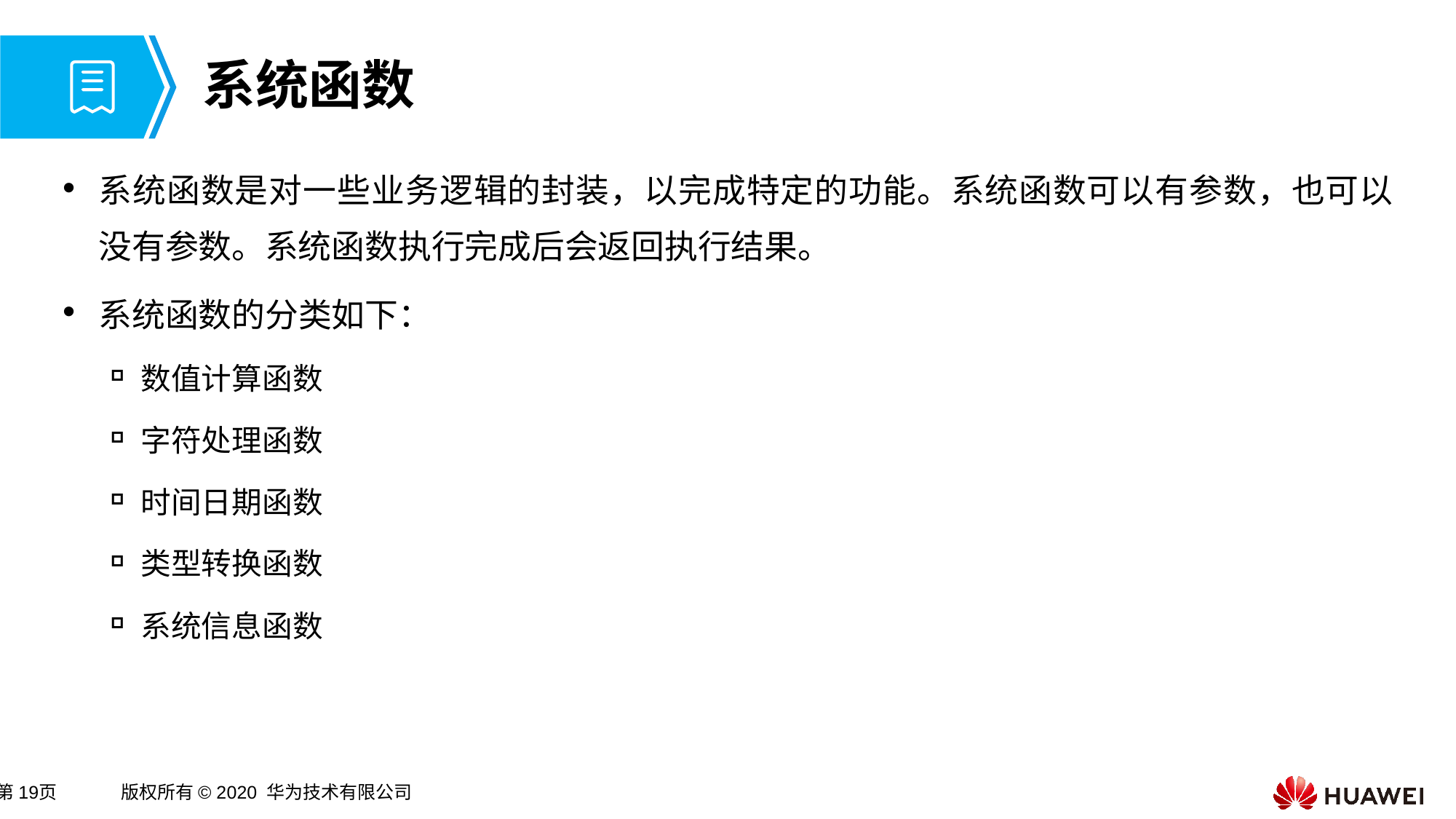

# 系统函数
系统函数是对一些业务逻辑的封装，以完成特定的功能。系统函数可以有参数，也可以没有参数。系统函数执行完成后会返回执行结果。
系统函数的分类如下：
数值计算函数
字符处理函数
时间日期函数
类型转换函数
系统信息函数